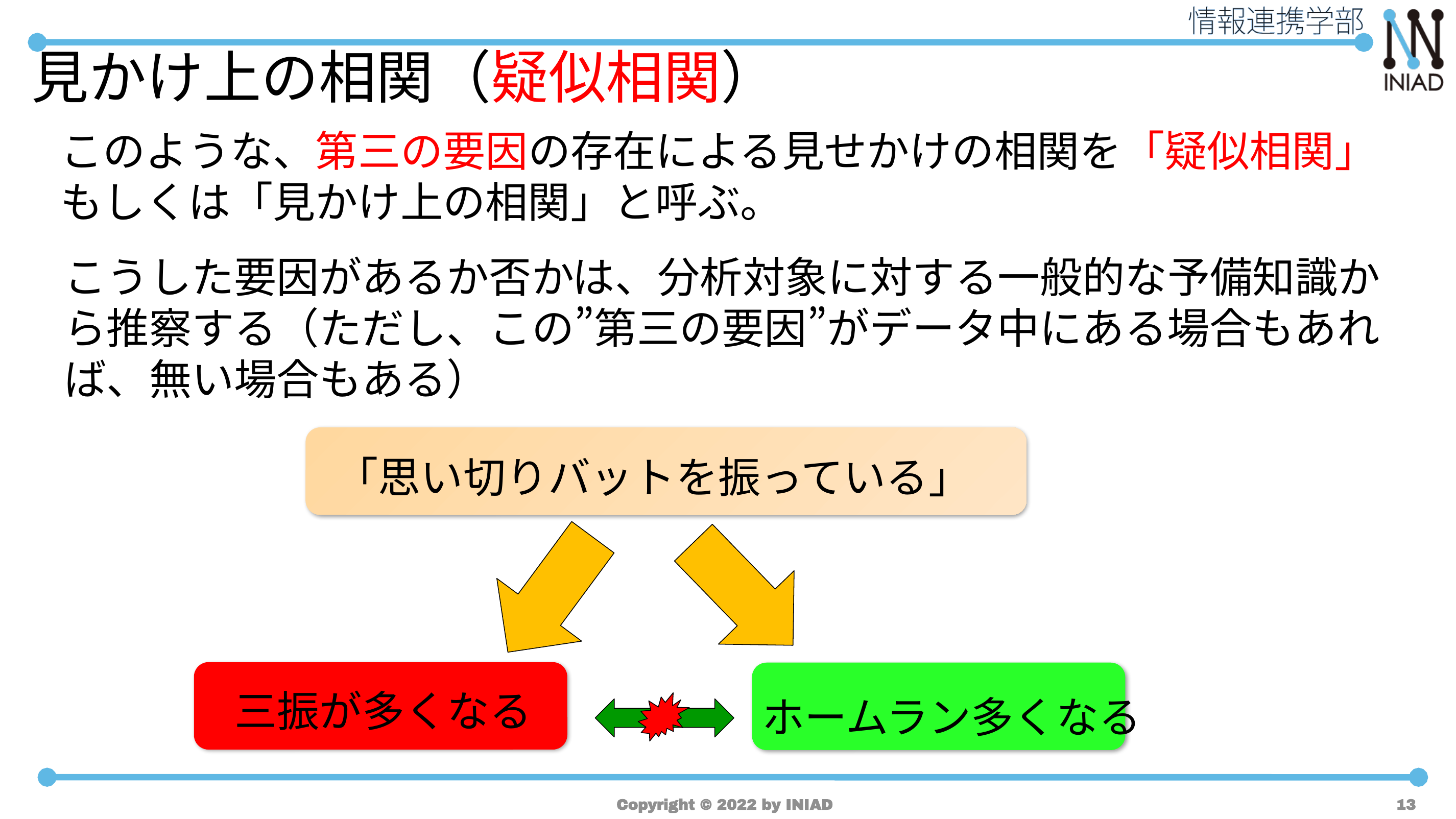

# 見かけ上の相関（疑似相関）
このような、第三の要因の存在による見せかけの相関を「疑似相関」もしくは「見かけ上の相関」と呼ぶ。
こうした要因があるか否かは、分析対象に対する一般的な予備知識から推察する（ただし、この”第三の要因”がデータ中にある場合もあれば、無い場合もある）

「思い切りバットを振っている」

三振が多くなる
ホームラン多くなる

Copyright © 2022 by INIAD
13